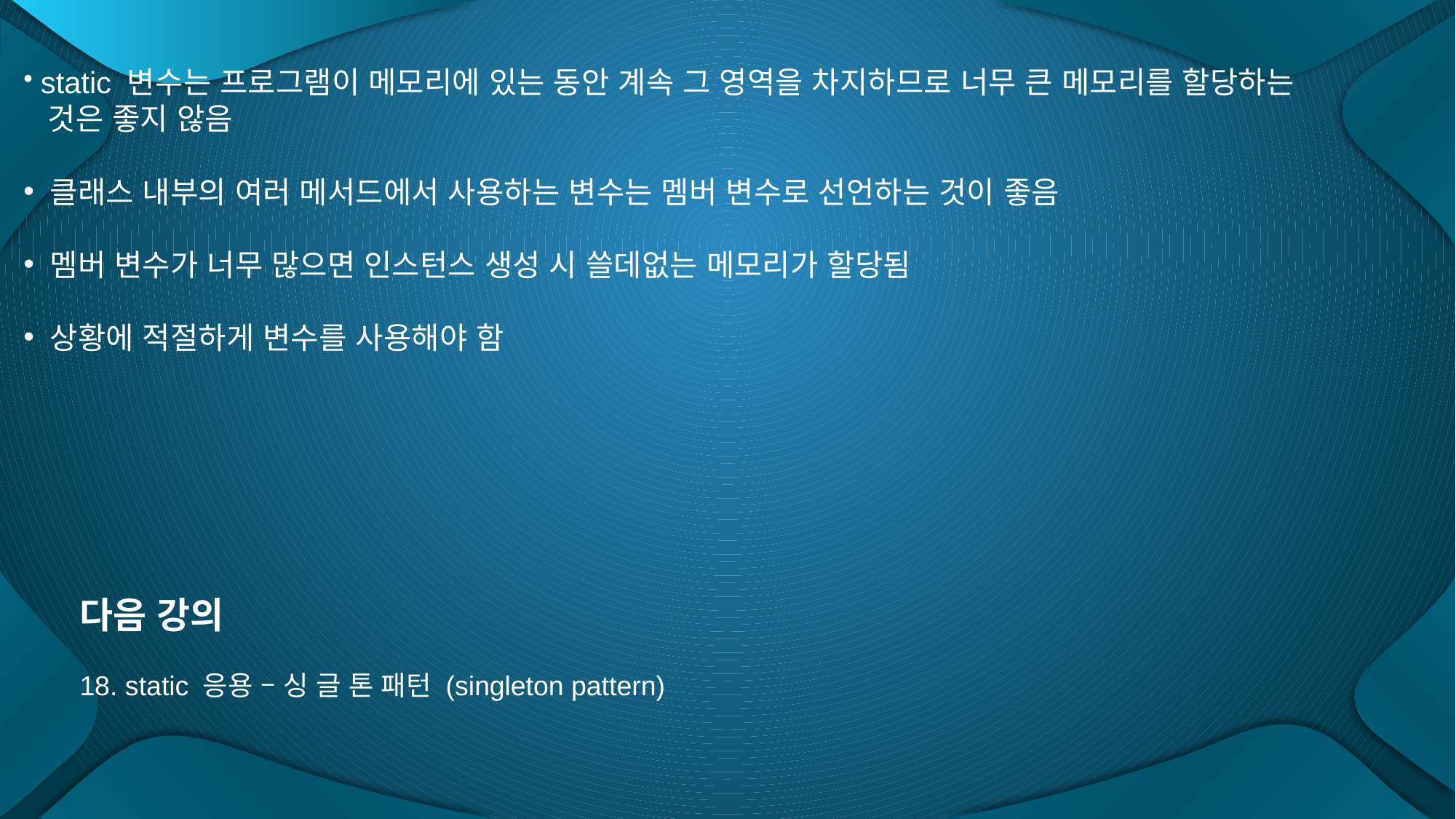

static 변수는 프로그램이 메모리에 있는 동안 계속 그 영역을 차지하므로 너무 큰 메모리를 할당하는
  것은 좋지 않음

 클래스 내부의 여러 메서드에서 사용하는 변수는 멤버 변수로 선언하는 것이 좋음

 멤버 변수가 너무 많으면 인스턴스 생성 시 쓸데없는 메모리가 할당됨

 상황에 적절하게 변수를 사용해야 함
다음 강의

18. static 응용 – 싱 글 톤 패턴 (singleton pattern)